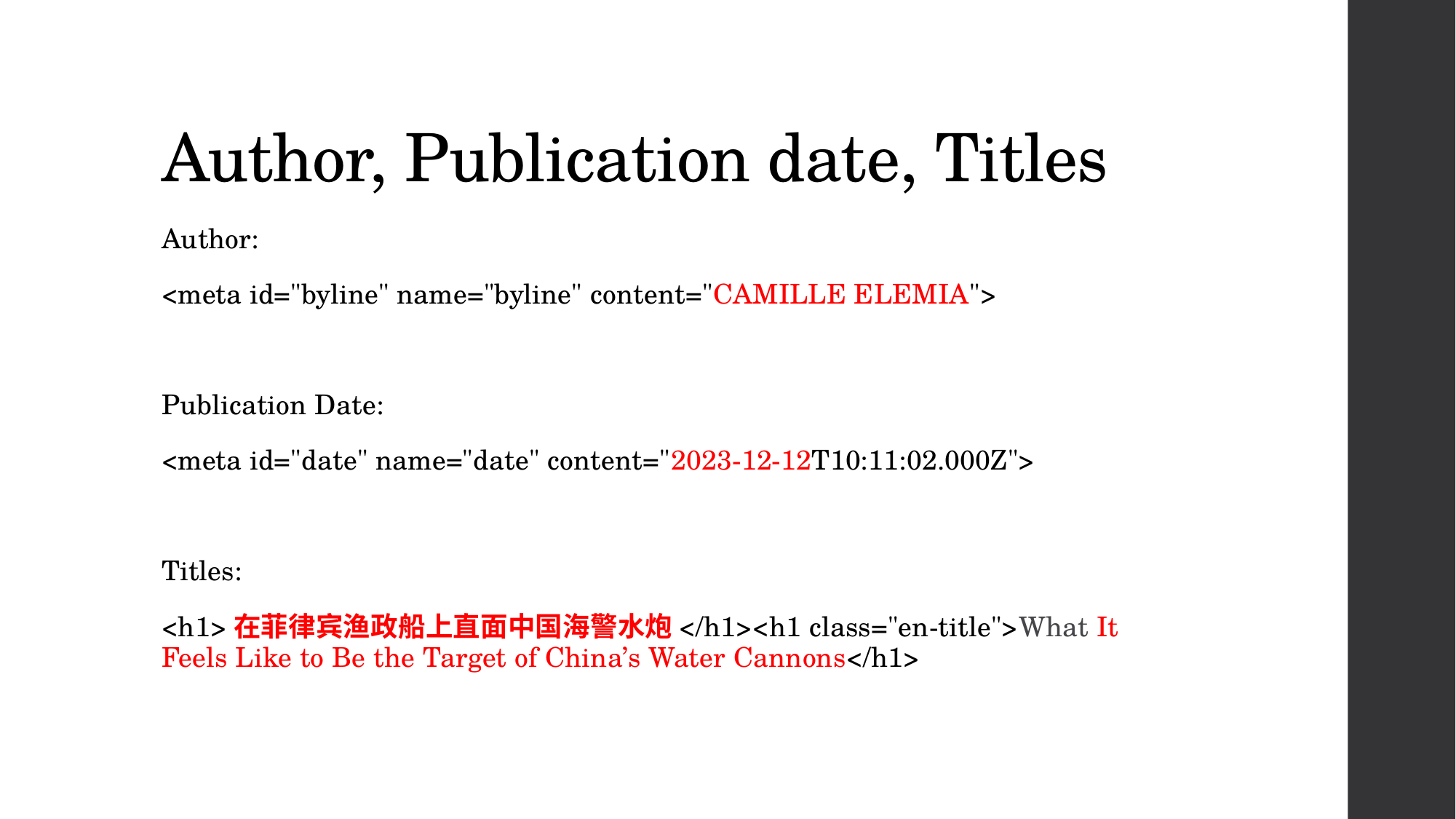

# Author, Publication date, Titles
Author:
<meta id="byline" name="byline" content="CAMILLE ELEMIA">

Publication Date:
<meta id="date" name="date" content="2023-12-12T10:11:02.000Z">

Titles:
<h1>在菲律宾渔政船上直面中国海警水炮</h1><h1 class="en-title">What It Feels Like to Be the Target of China’s Water Cannons</h1>